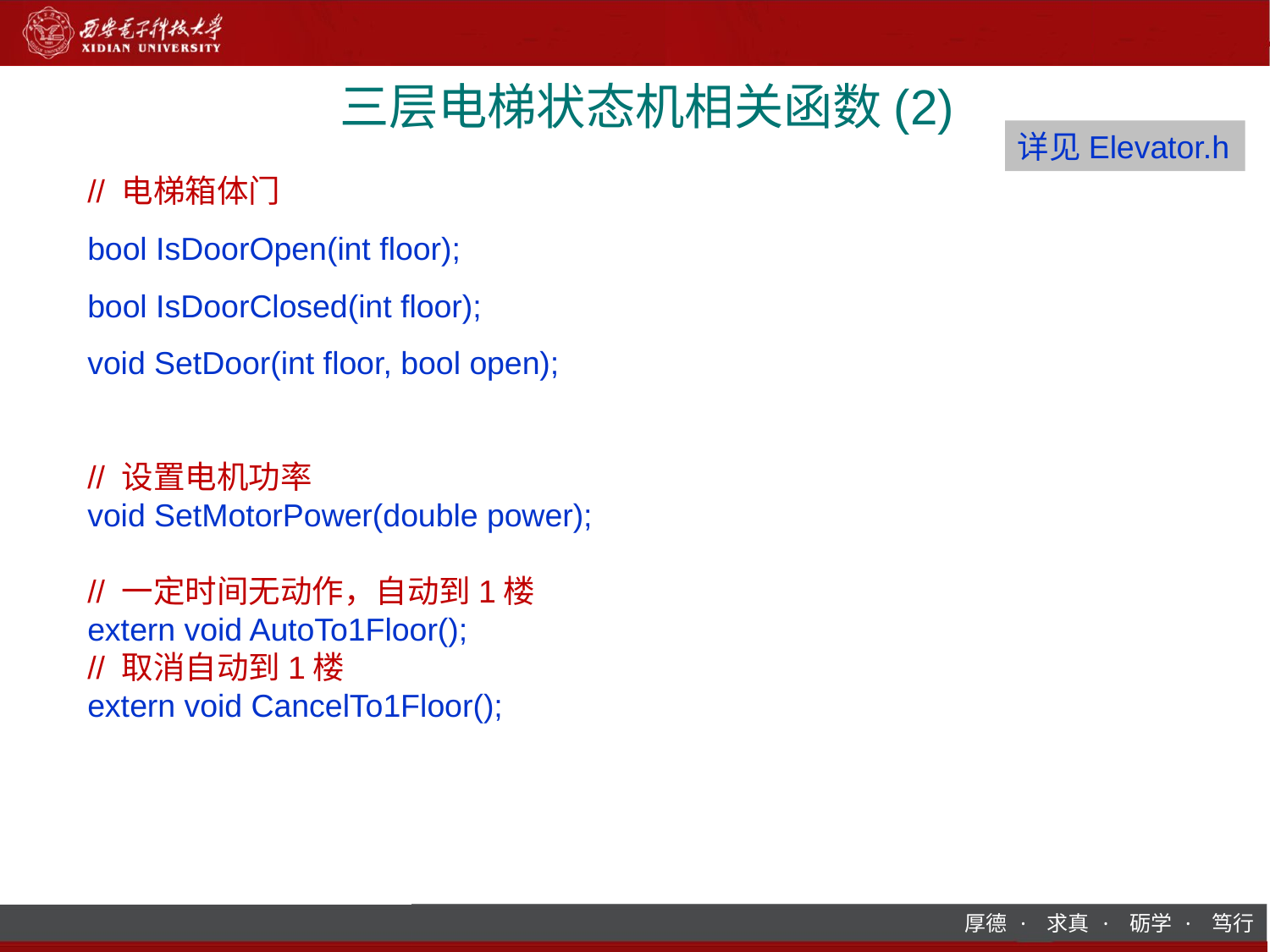

# 三层电梯状态机相关函数(2)
详见Elevator.h
// 电梯箱体门
bool IsDoorOpen(int floor);
bool IsDoorClosed(int floor);
void SetDoor(int floor, bool open);

// 设置电机功率
void SetMotorPower(double power);

// 一定时间无动作，自动到1楼
extern void AutoTo1Floor();
// 取消自动到1楼
extern void CancelTo1Floor();